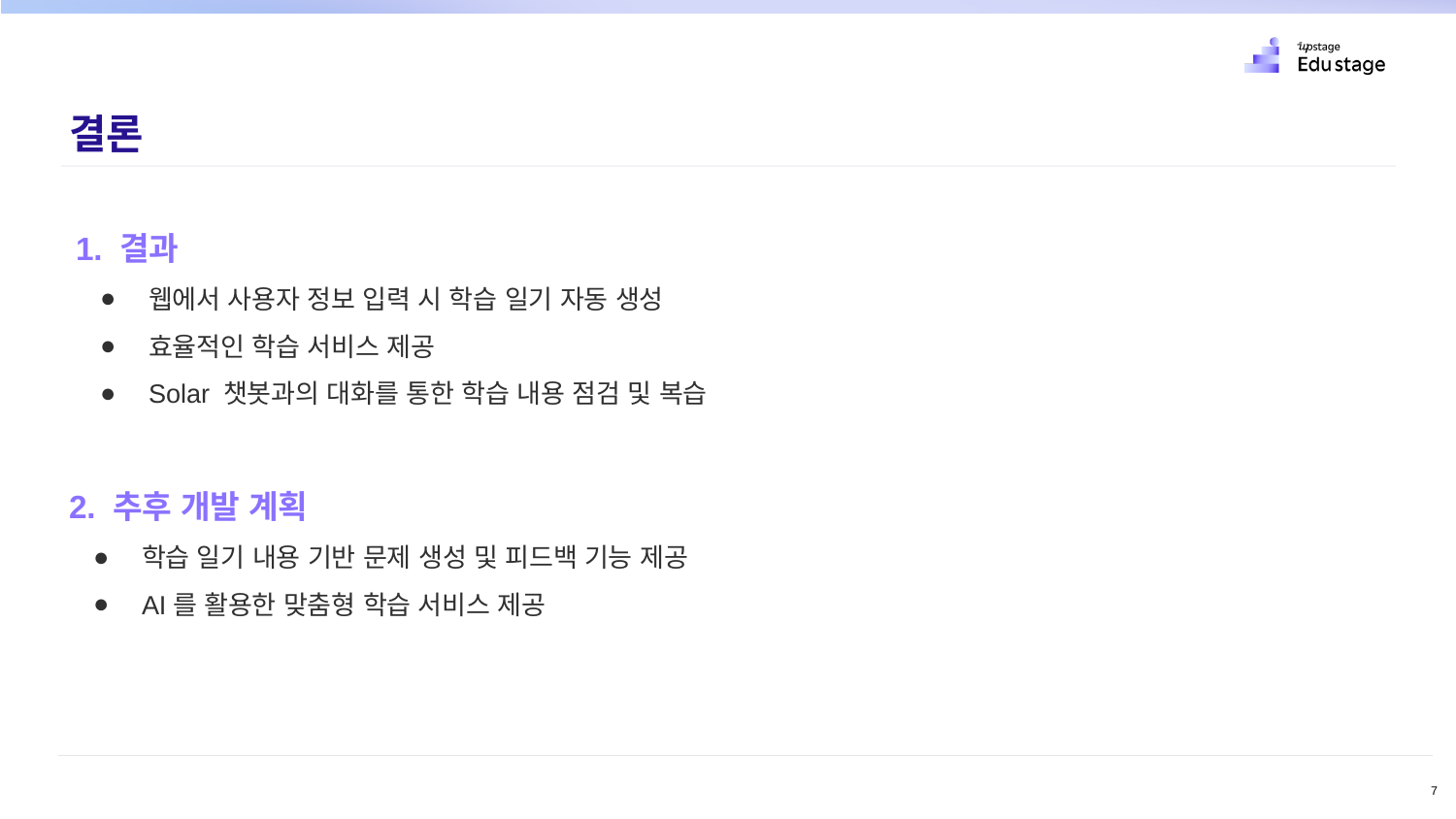

결론
1. 결과
웹에서 사용자 정보 입력 시 학습 일기 자동 생성
효율적인 학습 서비스 제공
Solar 챗봇과의 대화를 통한 학습 내용 점검 및 복습
2. 추후 개발 계획
학습 일기 내용 기반 문제 생성 및 피드백 기능 제공
AI를 활용한 맞춤형 학습 서비스 제공